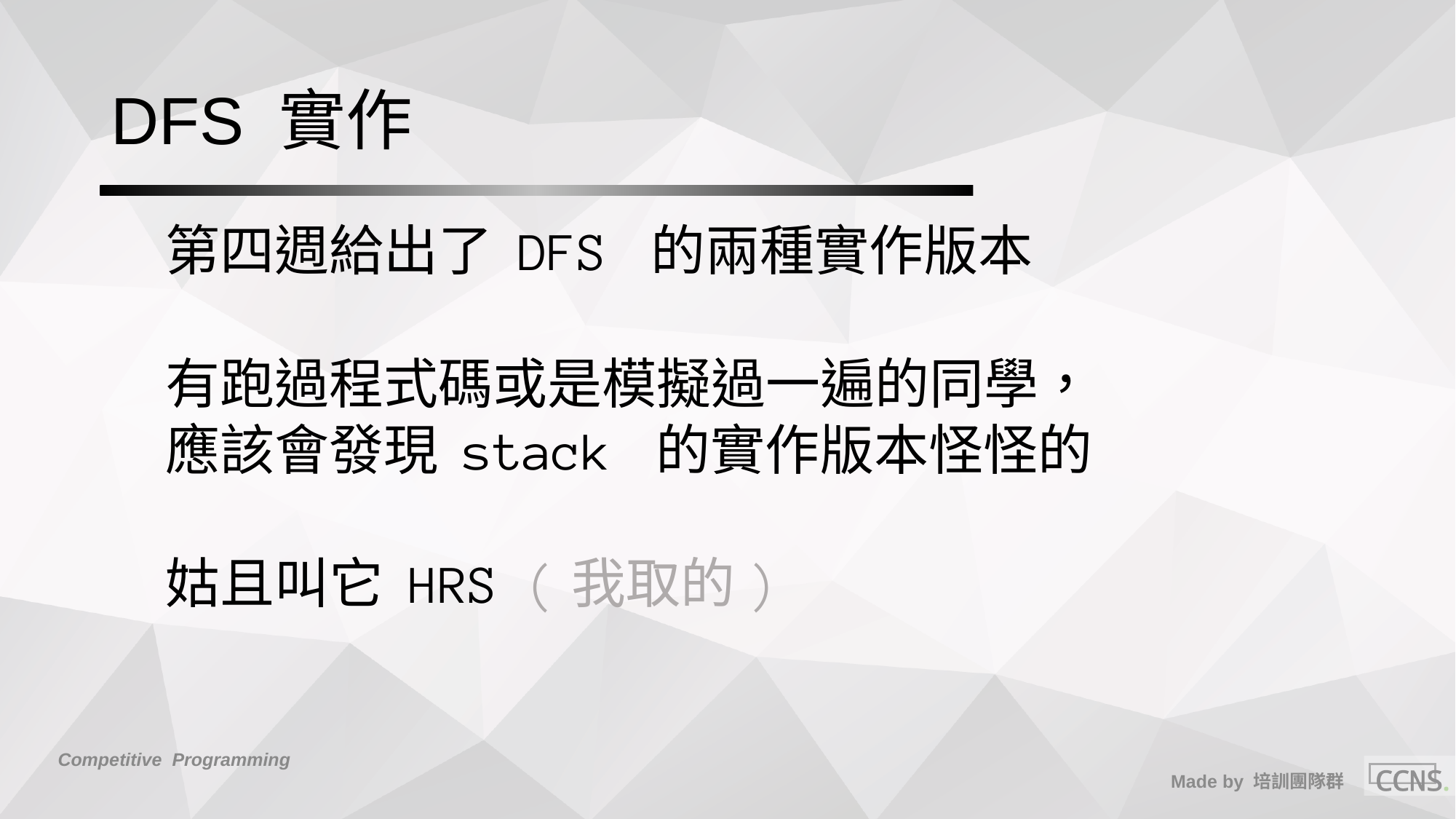

# DFS 實作
第四週給出了 DFS 的兩種實作版本

有跑過程式碼或是模擬過一遍的同學，
應該會發現 stack 的實作版本怪怪的

姑且叫它 HRS (我取的)